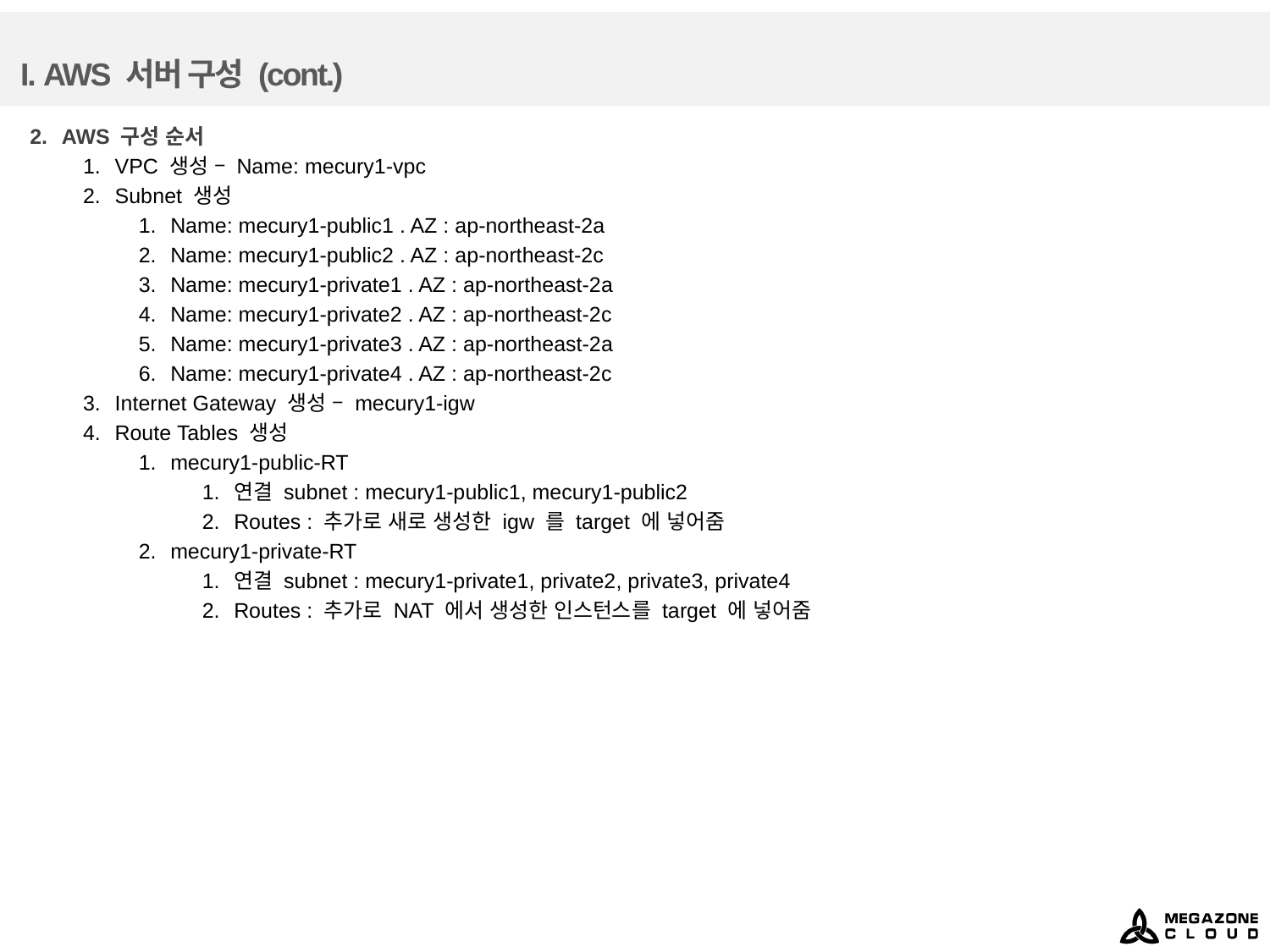

# I. AWS 서버 구성 (cont.)
AWS 구성 순서
VPC 생성 – Name: mecury1-vpc
Subnet 생성
Name: mecury1-public1 . AZ : ap-northeast-2a
Name: mecury1-public2 . AZ : ap-northeast-2c
Name: mecury1-private1 . AZ : ap-northeast-2a
Name: mecury1-private2 . AZ : ap-northeast-2c
Name: mecury1-private3 . AZ : ap-northeast-2a
Name: mecury1-private4 . AZ : ap-northeast-2c
Internet Gateway 생성 – mecury1-igw
Route Tables 생성
mecury1-public-RT
연결 subnet : mecury1-public1, mecury1-public2
Routes : 추가로 새로 생성한 igw 를 target 에 넣어줌
mecury1-private-RT
연결 subnet : mecury1-private1, private2, private3, private4
Routes : 추가로 NAT 에서 생성한 인스턴스를 target 에 넣어줌